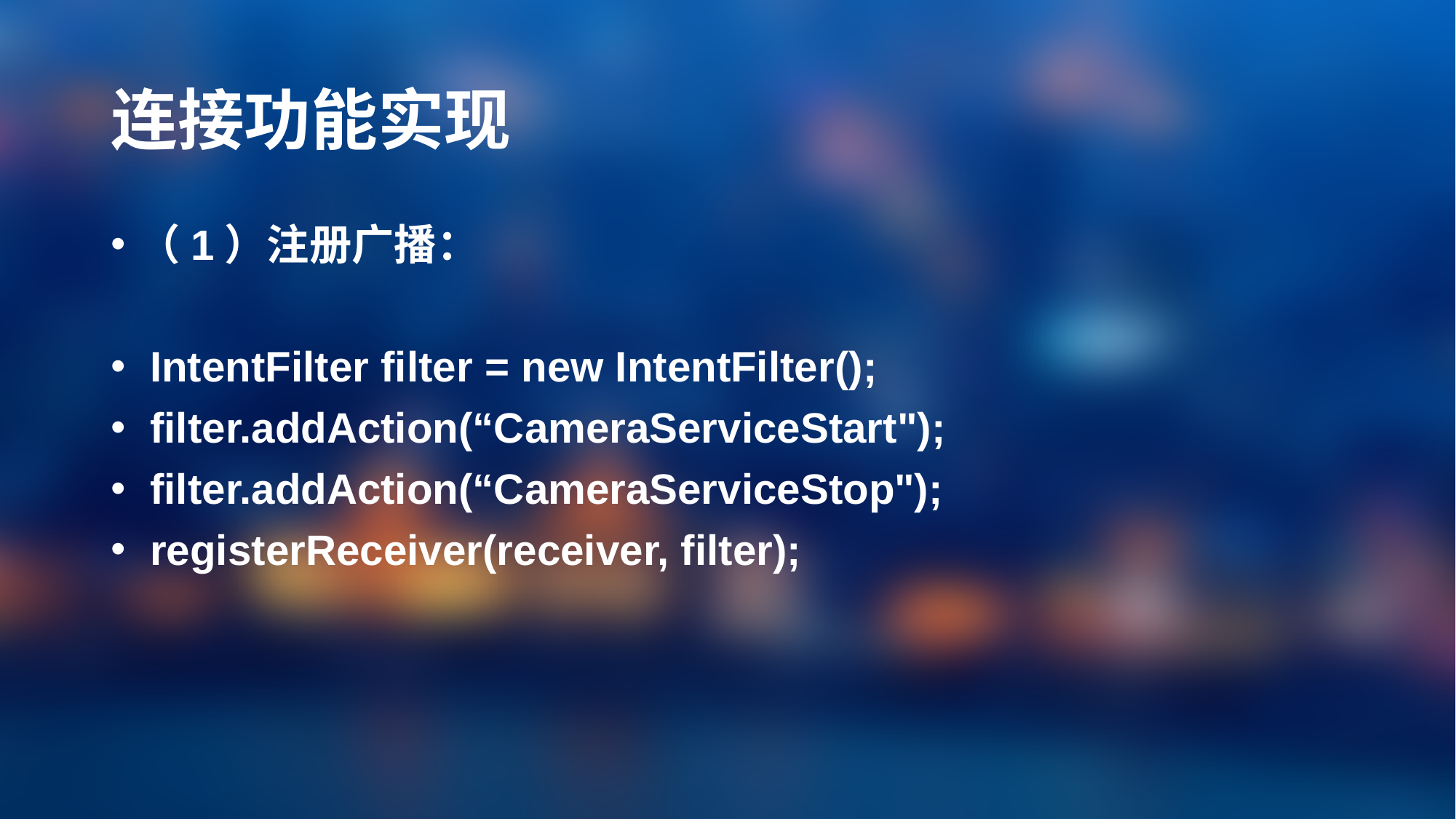

# 连接功能实现
（1）注册广播：

 IntentFilter filter = new IntentFilter();
 filter.addAction(“CameraServiceStart");
 filter.addAction(“CameraServiceStop");
 registerReceiver(receiver, filter);